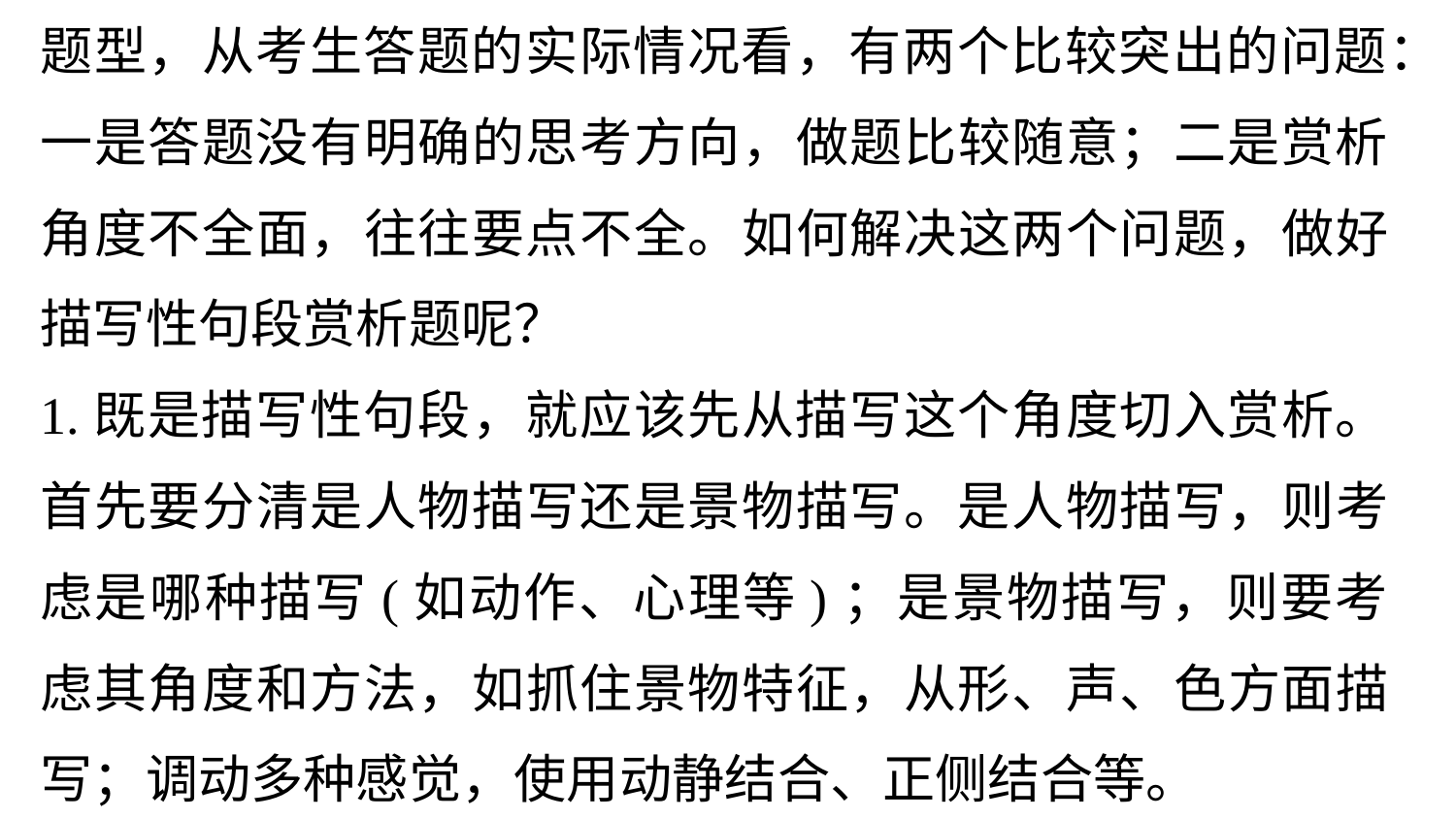

题型，从考生答题的实际情况看，有两个比较突出的问题：一是答题没有明确的思考方向，做题比较随意；二是赏析角度不全面，往往要点不全。如何解决这两个问题，做好描写性句段赏析题呢？
1.既是描写性句段，就应该先从描写这个角度切入赏析。首先要分清是人物描写还是景物描写。是人物描写，则考虑是哪种描写(如动作、心理等)；是景物描写，则要考虑其角度和方法，如抓住景物特征，从形、声、色方面描写；调动多种感觉，使用动静结合、正侧结合等。